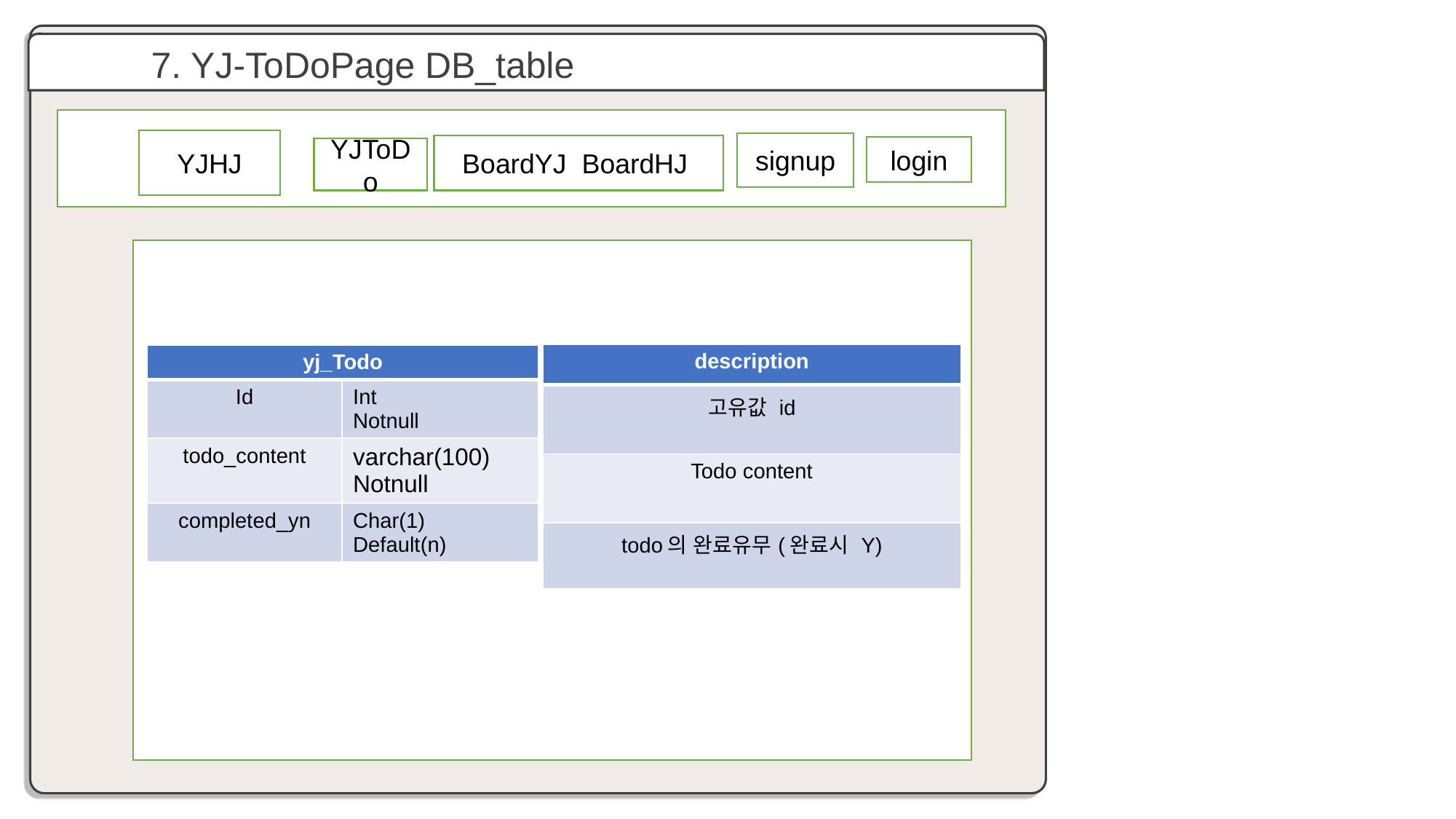

7. YJ-ToDoPage DB_table

YJHJ
BoardYJ  BoardHJ
signup
login
YJToDo
v
| description |
| --- |
| 고유값 id |
| Todo content |
| todo의 완료유무(완료시 Y) |
| yj\_Todo |  |
| --- | --- |
| Id | Int Notnull |
| todo\_content | varchar(100) Notnull |
| completed\_yn | Char(1) Default(n) |